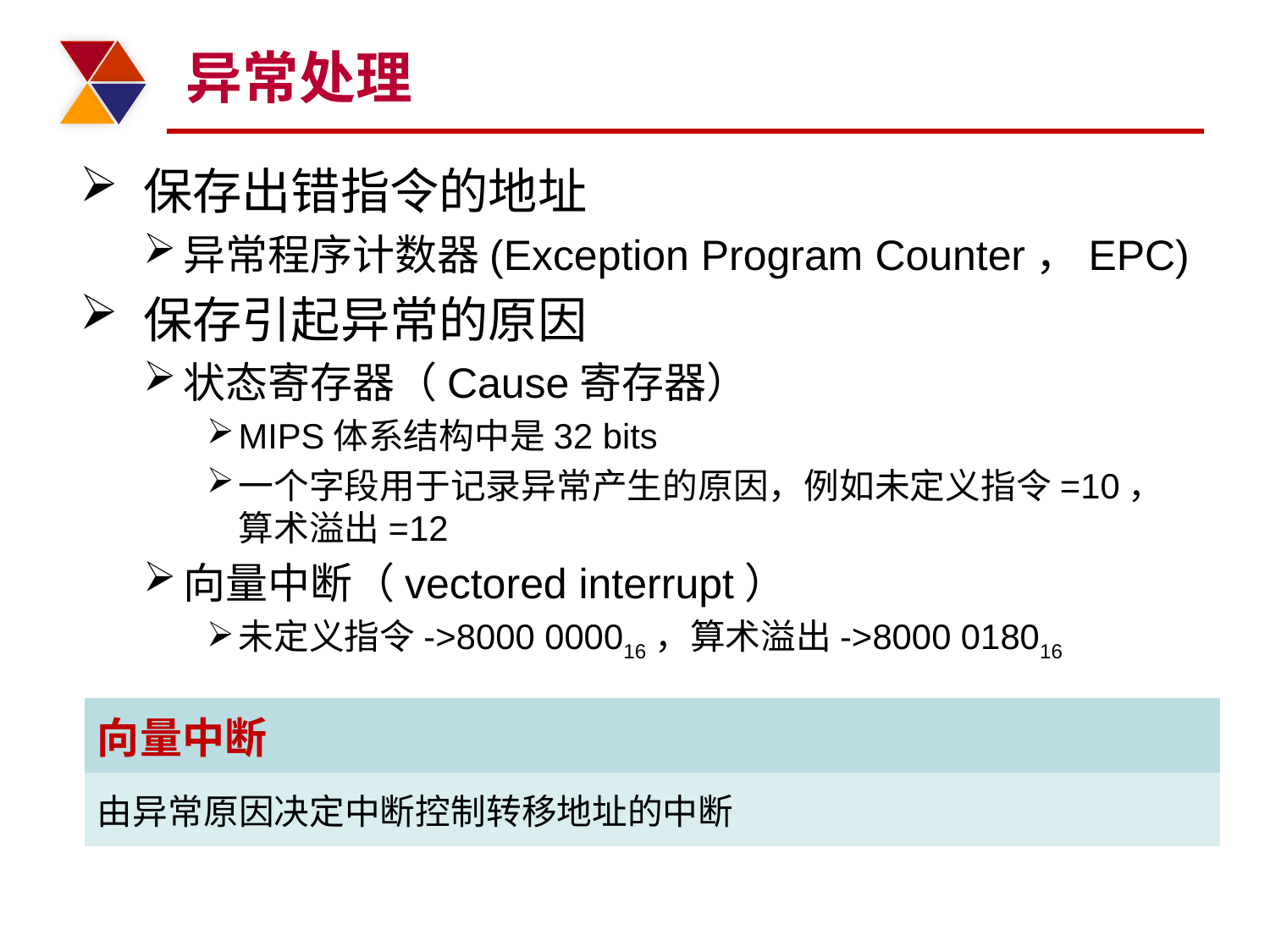

# 异常处理
保存出错指令的地址
异常程序计数器(Exception Program Counter，EPC)
保存引起异常的原因
状态寄存器（Cause寄存器）
MIPS体系结构中是32 bits
一个字段用于记录异常产生的原因，例如未定义指令=10，算术溢出=12
向量中断（vectored interrupt）
未定义指令->8000 000016，算术溢出->8000 018016
| 向量中断 |
| --- |
| 由异常原因决定中断控制转移地址的中断 |